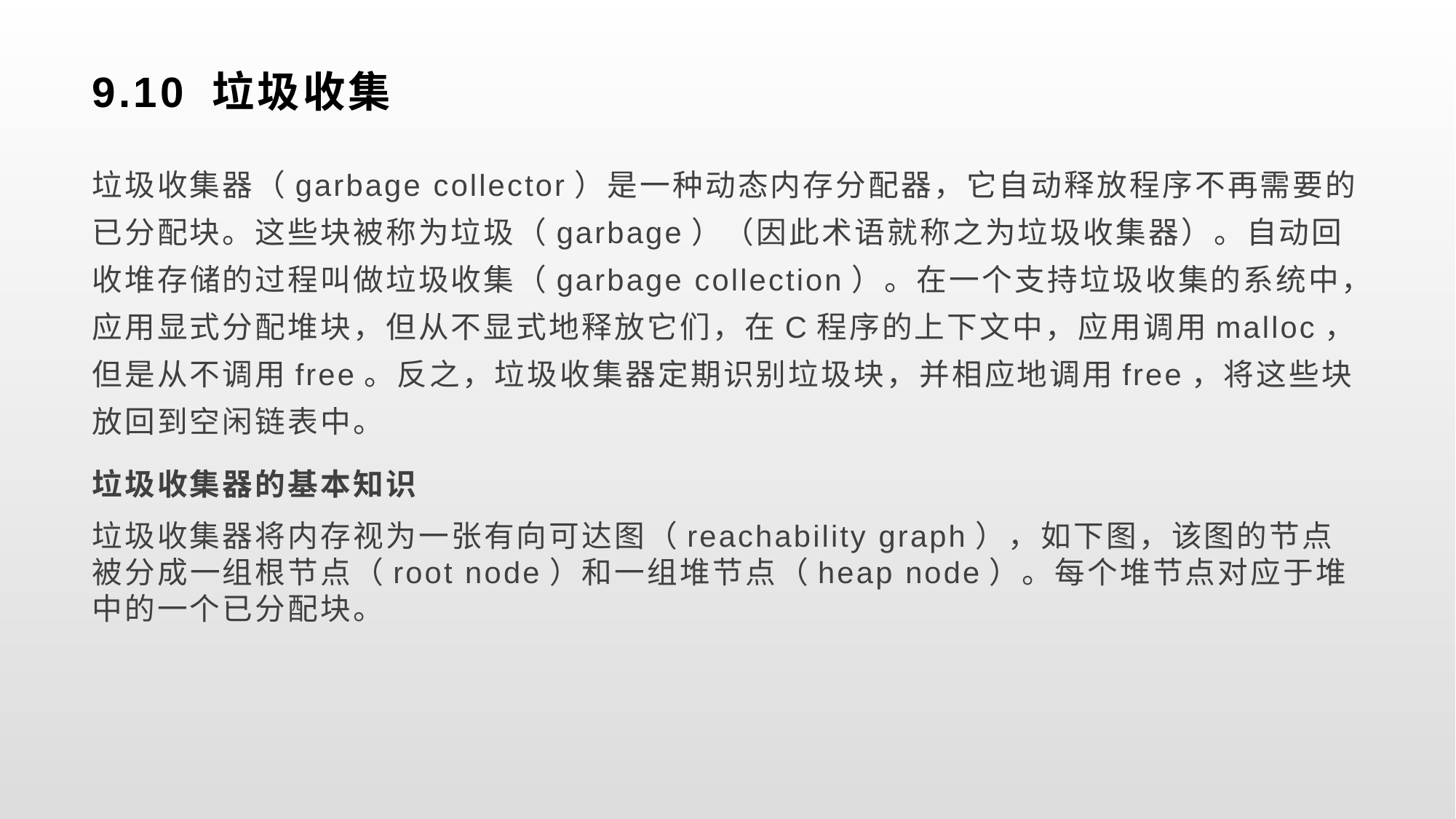

# 9.10 垃圾收集
垃圾收集器（garbage collector）是一种动态内存分配器，它自动释放程序不再需要的已分配块。这些块被称为垃圾（garbage）（因此术语就称之为垃圾收集器）。自动回收堆存储的过程叫做垃圾收集（garbage collection）。在一个支持垃圾收集的系统中，应用显式分配堆块，但从不显式地释放它们，在C程序的上下文中，应用调用malloc，但是从不调用free。反之，垃圾收集器定期识别垃圾块，并相应地调用free，将这些块放回到空闲链表中。
垃圾收集器的基本知识
垃圾收集器将内存视为一张有向可达图（reachability graph），如下图，该图的节点被分成一组根节点（root node）和一组堆节点（heap node）。每个堆节点对应于堆中的一个已分配块。